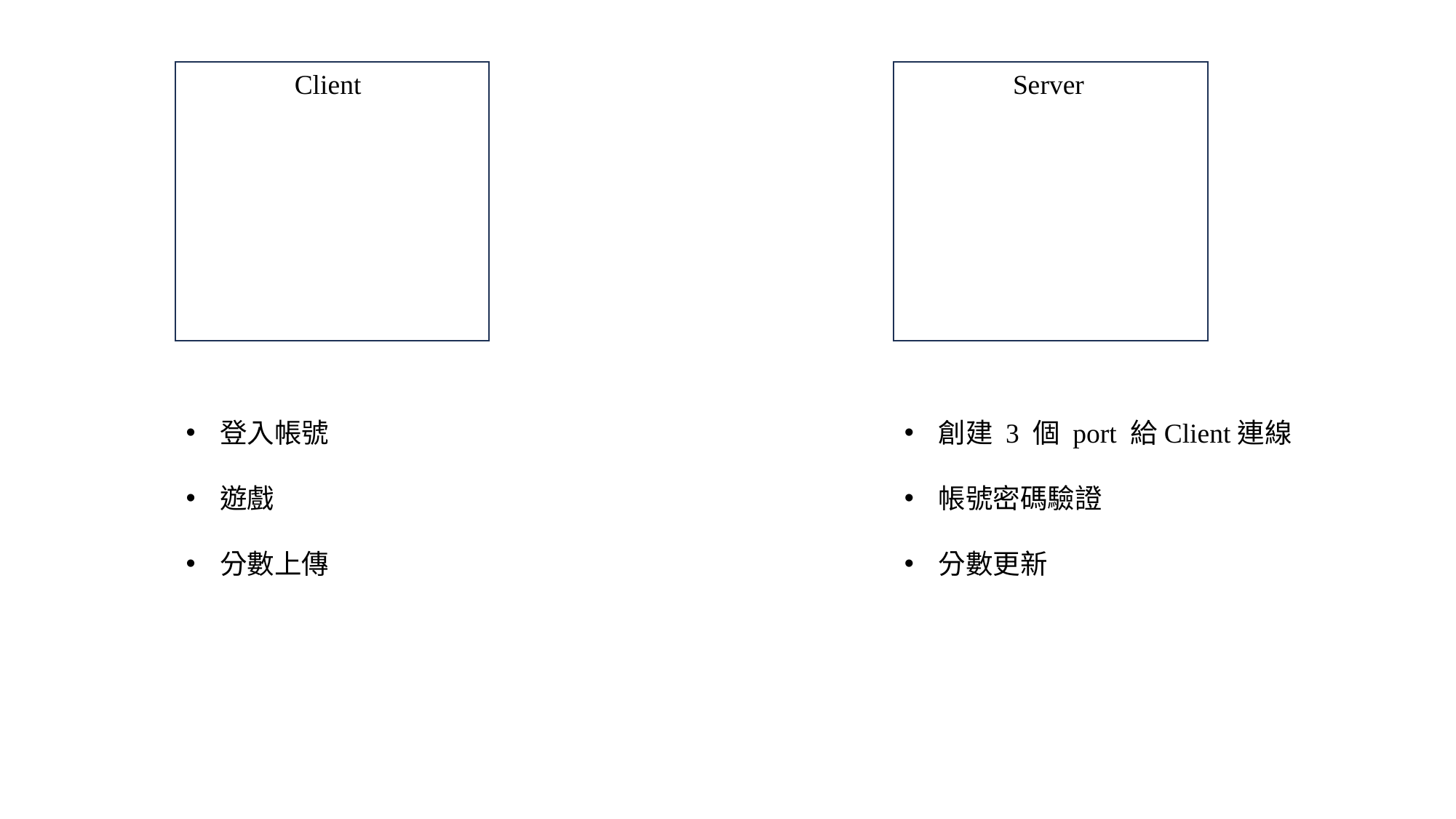

Client

Server
登入帳號

遊戲

分數上傳
創建 3 個 port 給Client連線

帳號密碼驗證

分數更新